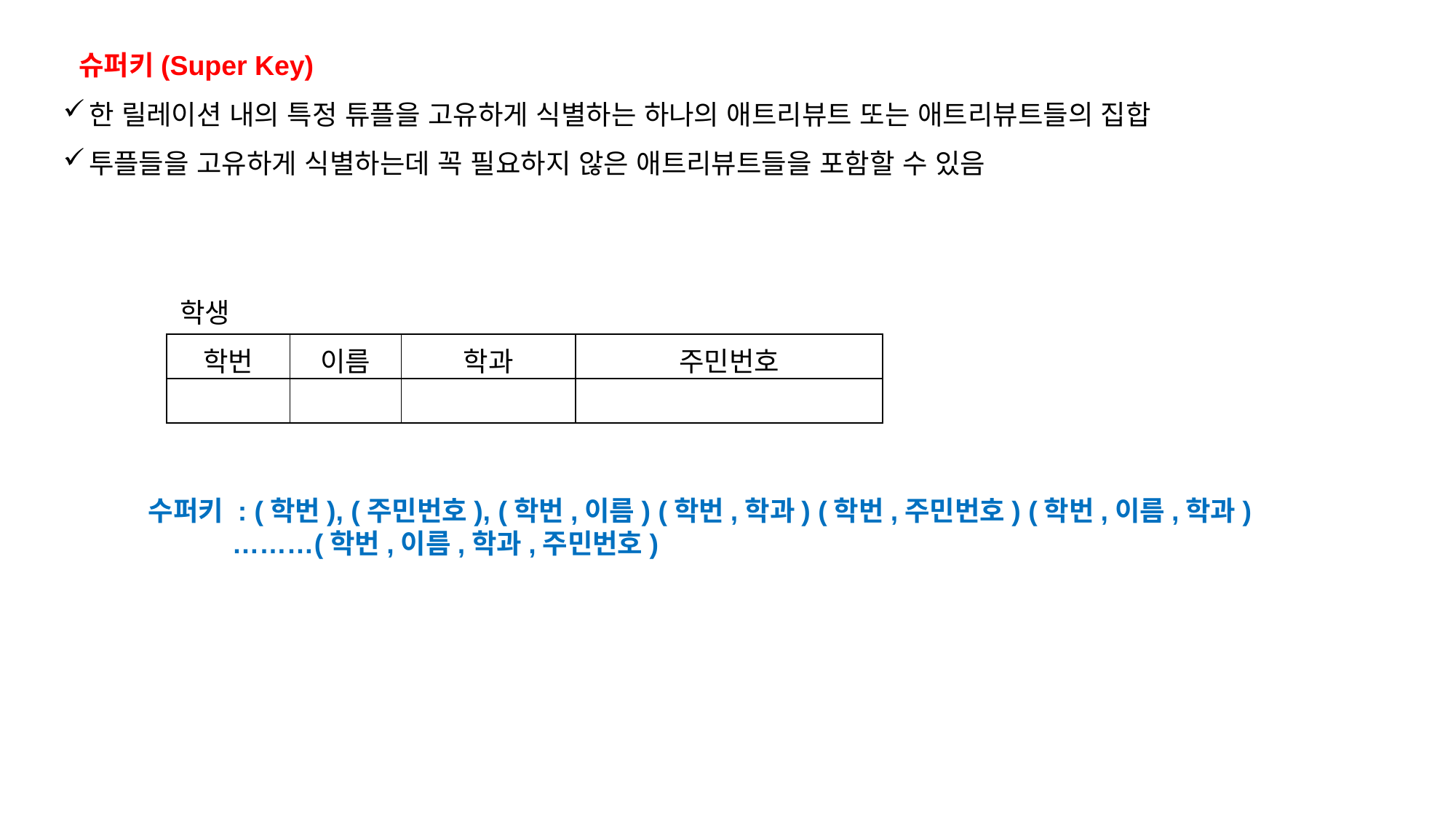

슈퍼키(Super Key)
한 릴레이션 내의 특정 튜플을 고유하게 식별하는 하나의 애트리뷰트 또는 애트리뷰트들의 집합
투플들을 고유하게 식별하는데 꼭 필요하지 않은 애트리뷰트들을 포함할 수 있음
학생
| 학번 | 이름 | 학과 | 주민번호 |
| --- | --- | --- | --- |
|  |  |  |  |
수퍼키 : (학번), (주민번호), (학번,이름) (학번,학과) (학번,주민번호) (학번,이름,학과)
           ………(학번,이름,학과,주민번호)